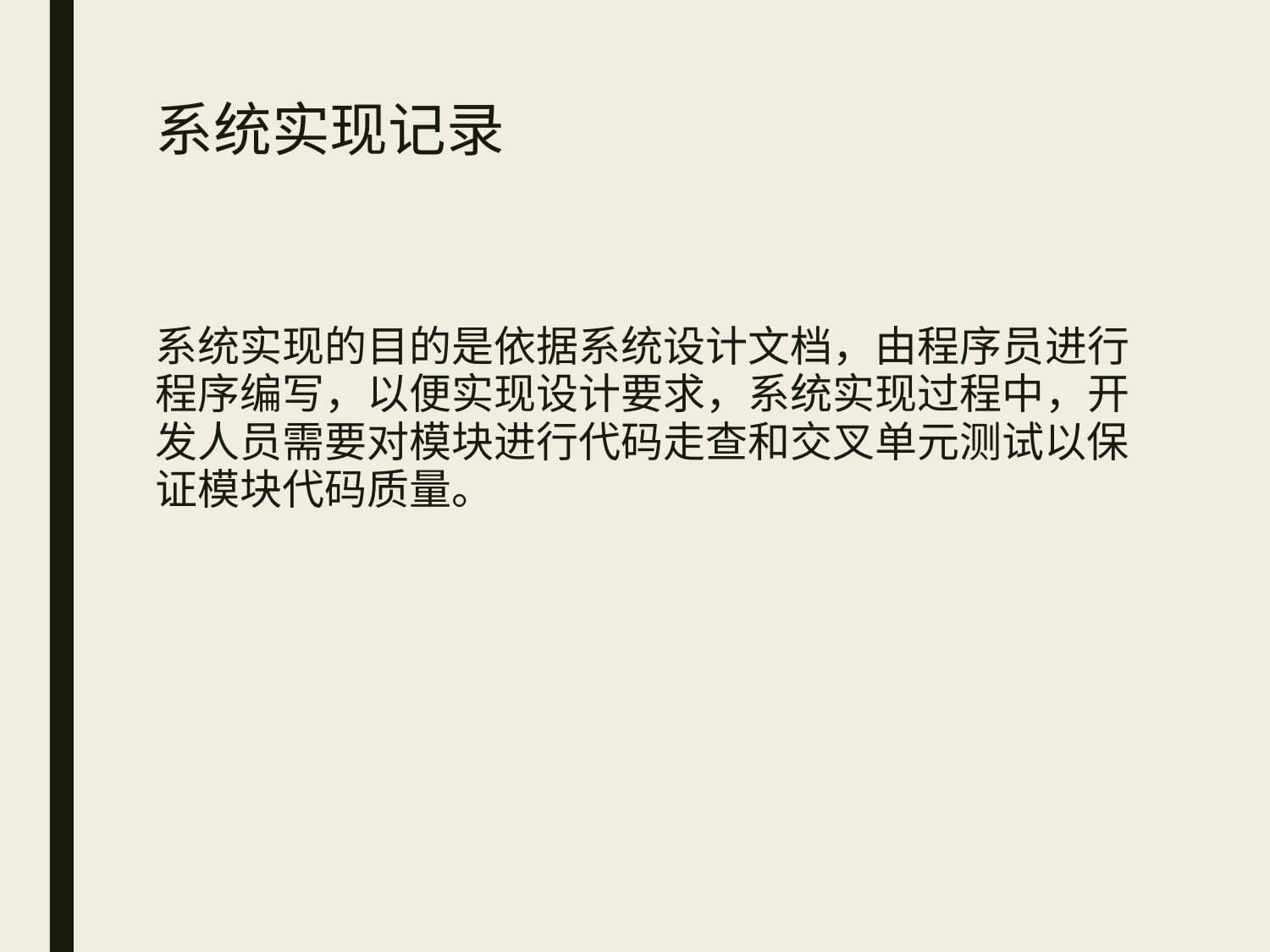

# 系统实现记录
系统实现的目的是依据系统设计文档，由程序员进行程序编写，以便实现设计要求，系统实现过程中，开发人员需要对模块进行代码走查和交叉单元测试以保证模块代码质量。